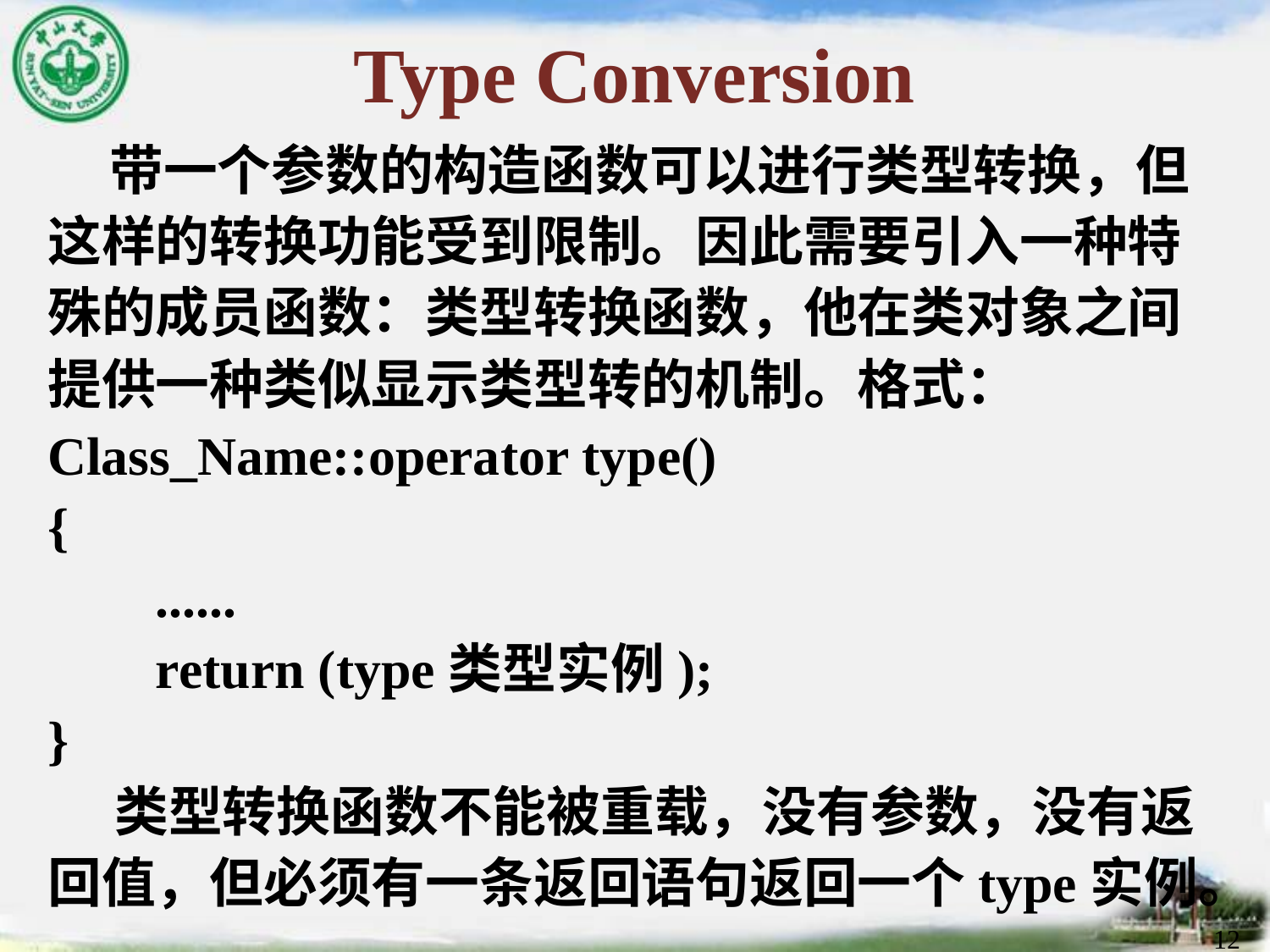

# Type Conversion
    带一个参数的构造函数可以进行类型转换，但这样的转换功能受到限制。因此需要引入一种特殊的成员函数：类型转换函数，他在类对象之间提供一种类似显示类型转的机制。格式：
Class_Name::operator type()
{
        ......
        return (type类型实例);
}
    类型转换函数不能被重载，没有参数，没有返回值，但必须有一条返回语句返回一个type实例。
12